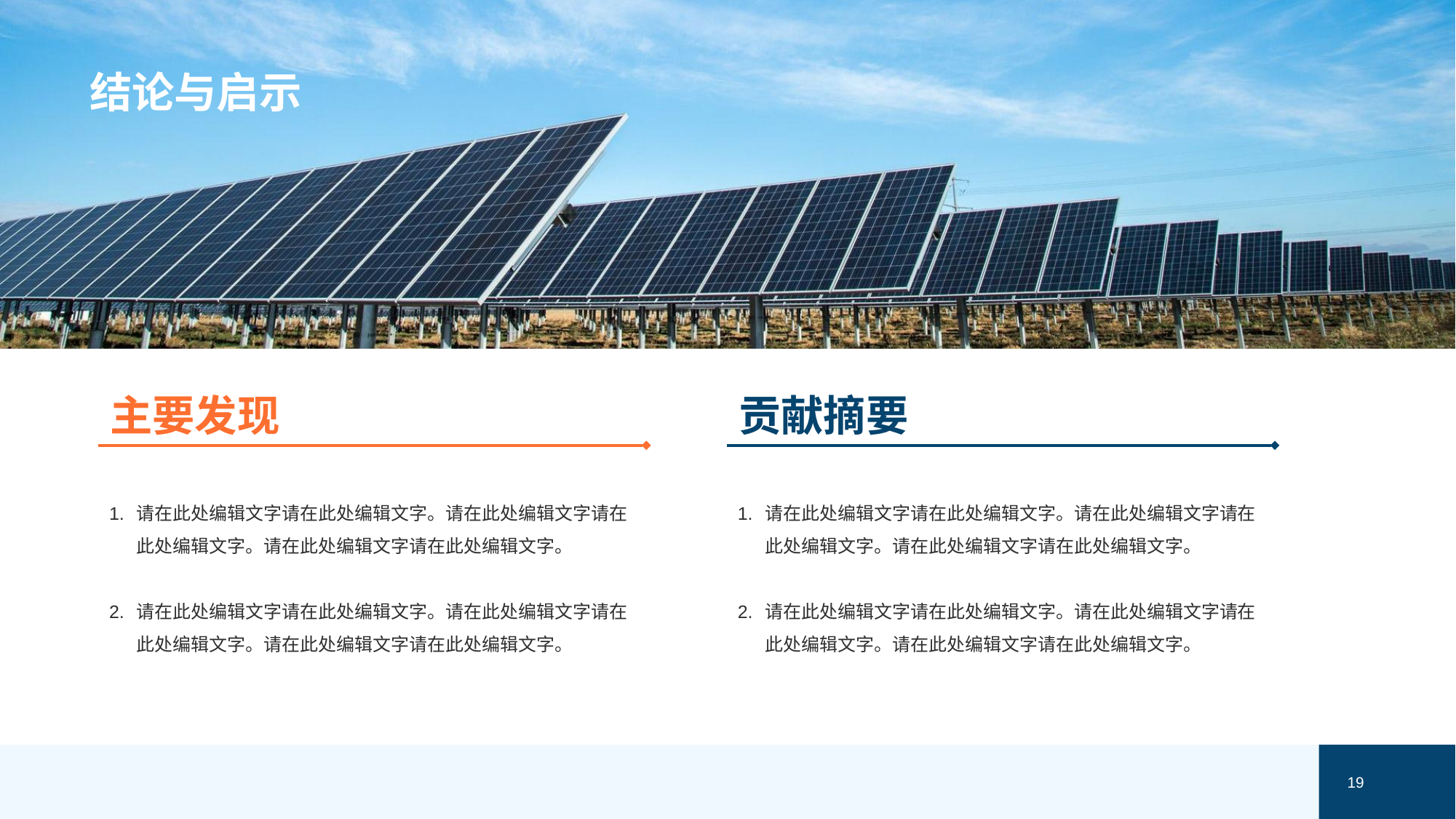

主要发现
请在此处编辑文字请在此处编辑文字。请在此处编辑文字请在此处编辑文字。请在此处编辑文字请在此处编辑文字。

请在此处编辑文字请在此处编辑文字。请在此处编辑文字请在此处编辑文字。请在此处编辑文字请在此处编辑文字。

贡献摘要
请在此处编辑文字请在此处编辑文字。请在此处编辑文字请在此处编辑文字。请在此处编辑文字请在此处编辑文字。

请在此处编辑文字请在此处编辑文字。请在此处编辑文字请在此处编辑文字。请在此处编辑文字请在此处编辑文字。

# 结论与启示
19